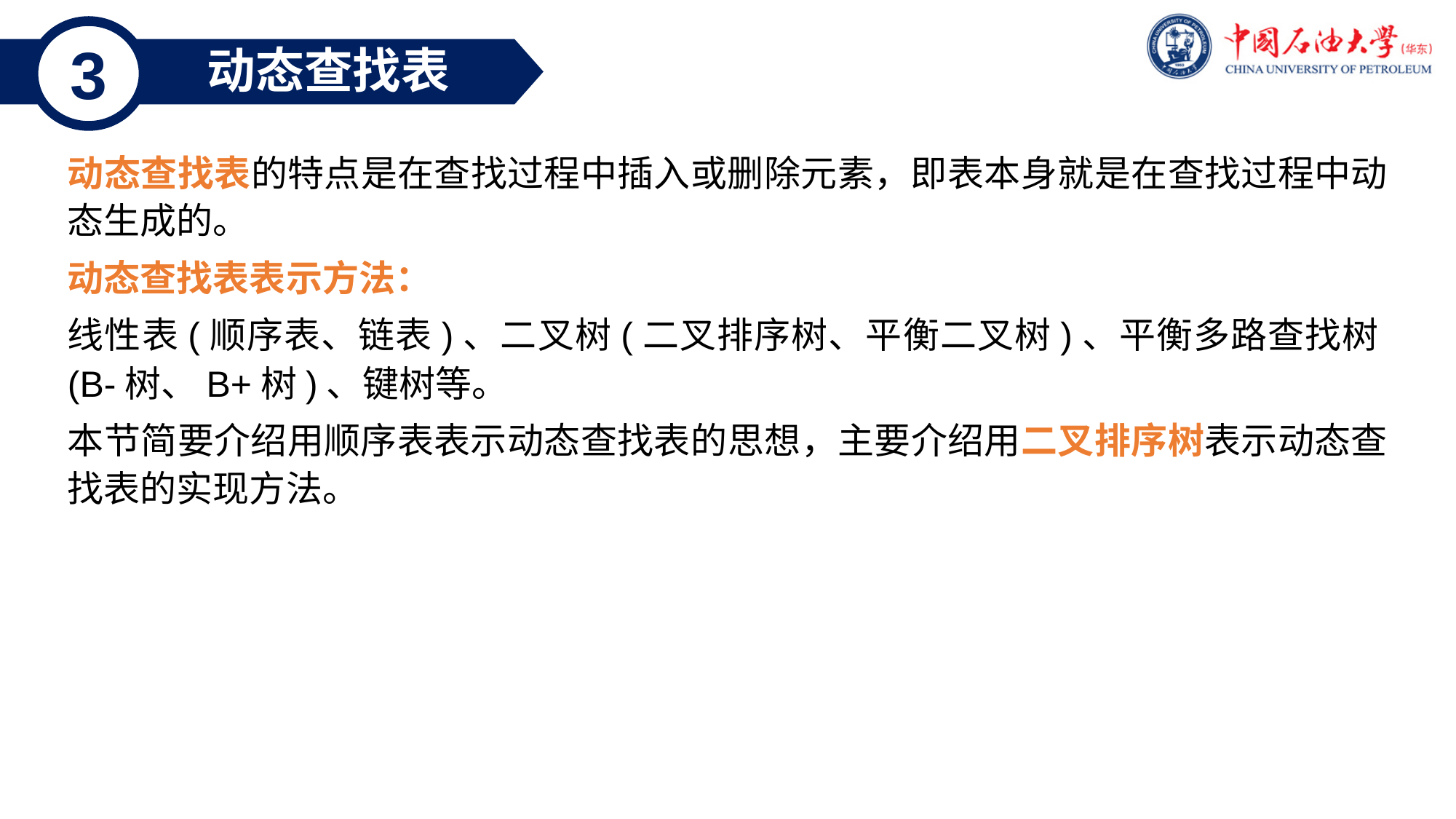

3
 动态查找表
动态查找表的特点是在查找过程中插入或删除元素，即表本身就是在查找过程中动态生成的。
动态查找表表示方法：
线性表(顺序表、链表)、二叉树(二叉排序树、平衡二叉树)、平衡多路查找树(B-树、B+树)、键树等。
本节简要介绍用顺序表表示动态查找表的思想，主要介绍用二叉排序树表示动态查找表的实现方法。